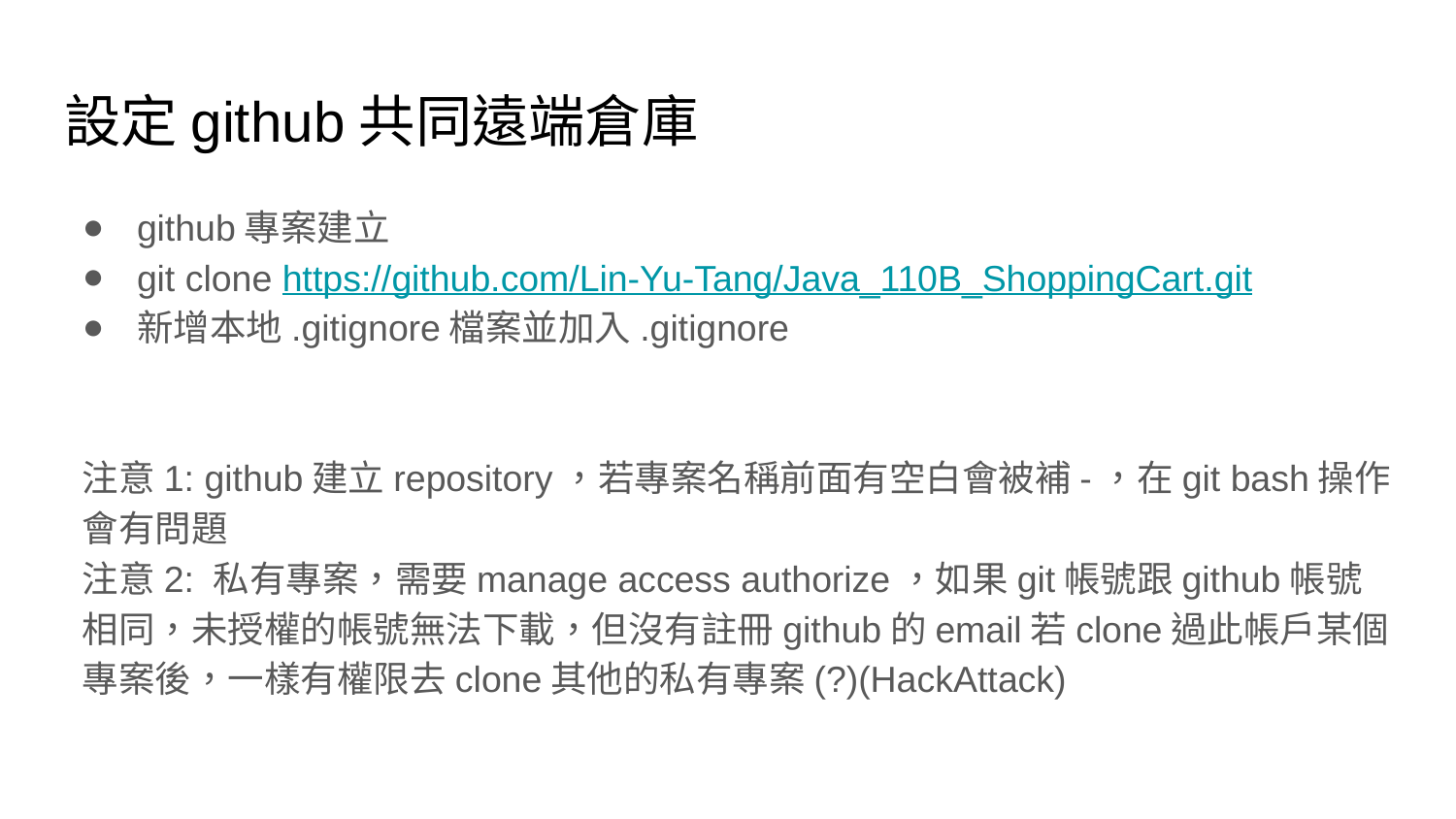

# 設定github共同遠端倉庫
github專案建立
git clone https://github.com/Lin-Yu-Tang/Java_110B_ShoppingCart.git
新增本地.gitignore檔案並加入.gitignore

注意1: github建立repository，若專案名稱前面有空白會被補-，在git bash操作會有問題
注意2: 私有專案，需要manage access authorize，如果git帳號跟github帳號相同，未授權的帳號無法下載，但沒有註冊github的email若clone過此帳戶某個專案後，一樣有權限去clone其他的私有專案(?)(HackAttack)